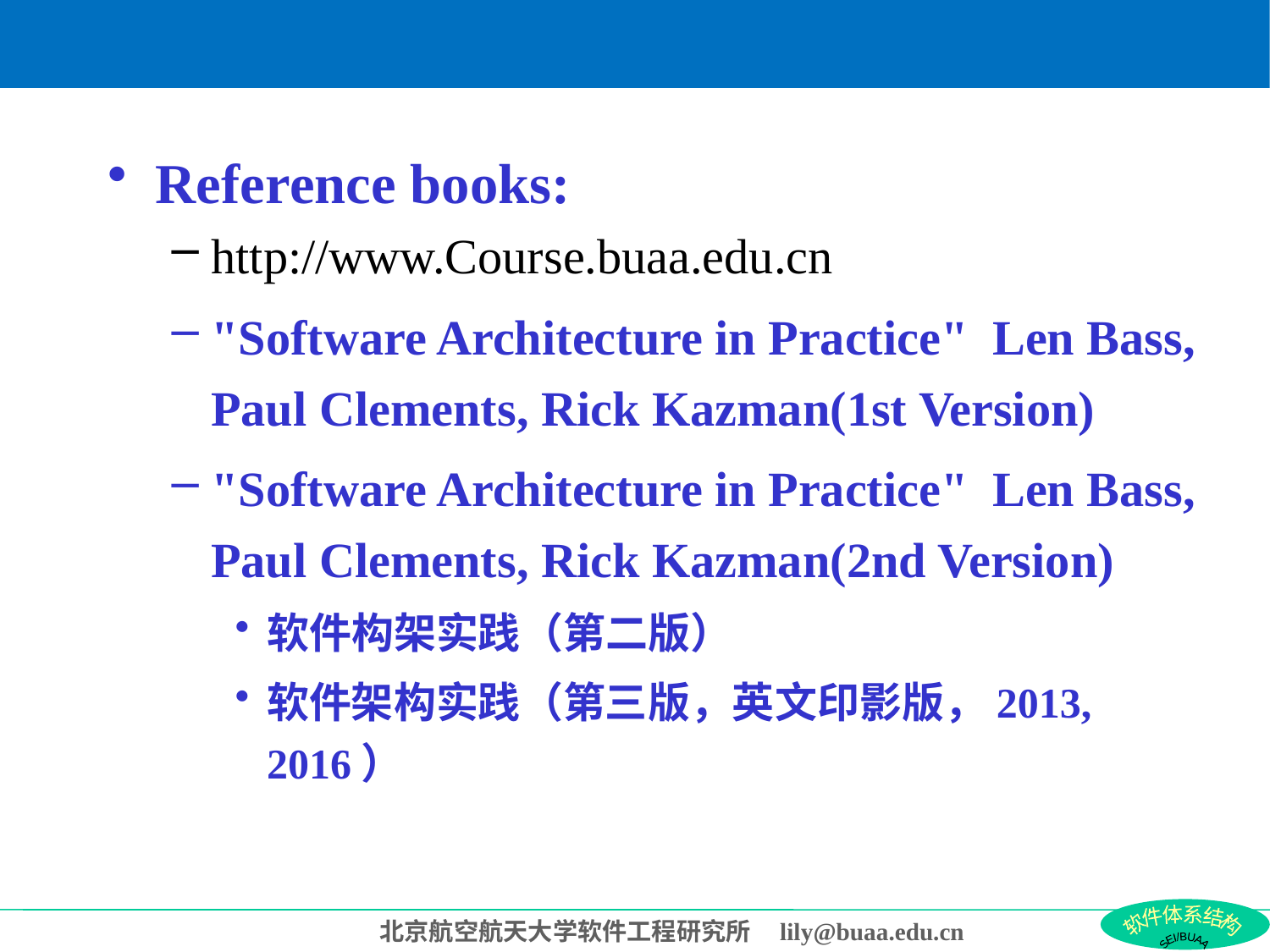

Reference books:
http://www.Course.buaa.edu.cn
"Software Architecture in Practice"  Len Bass, Paul Clements, Rick Kazman(1st Version)
"Software Architecture in Practice"  Len Bass, Paul Clements, Rick Kazman(2nd Version)
软件构架实践（第二版）
软件架构实践（第三版，英文印影版，2013, 2016）

北京航空航天大学软件工程研究所    lily@buaa.edu.cn